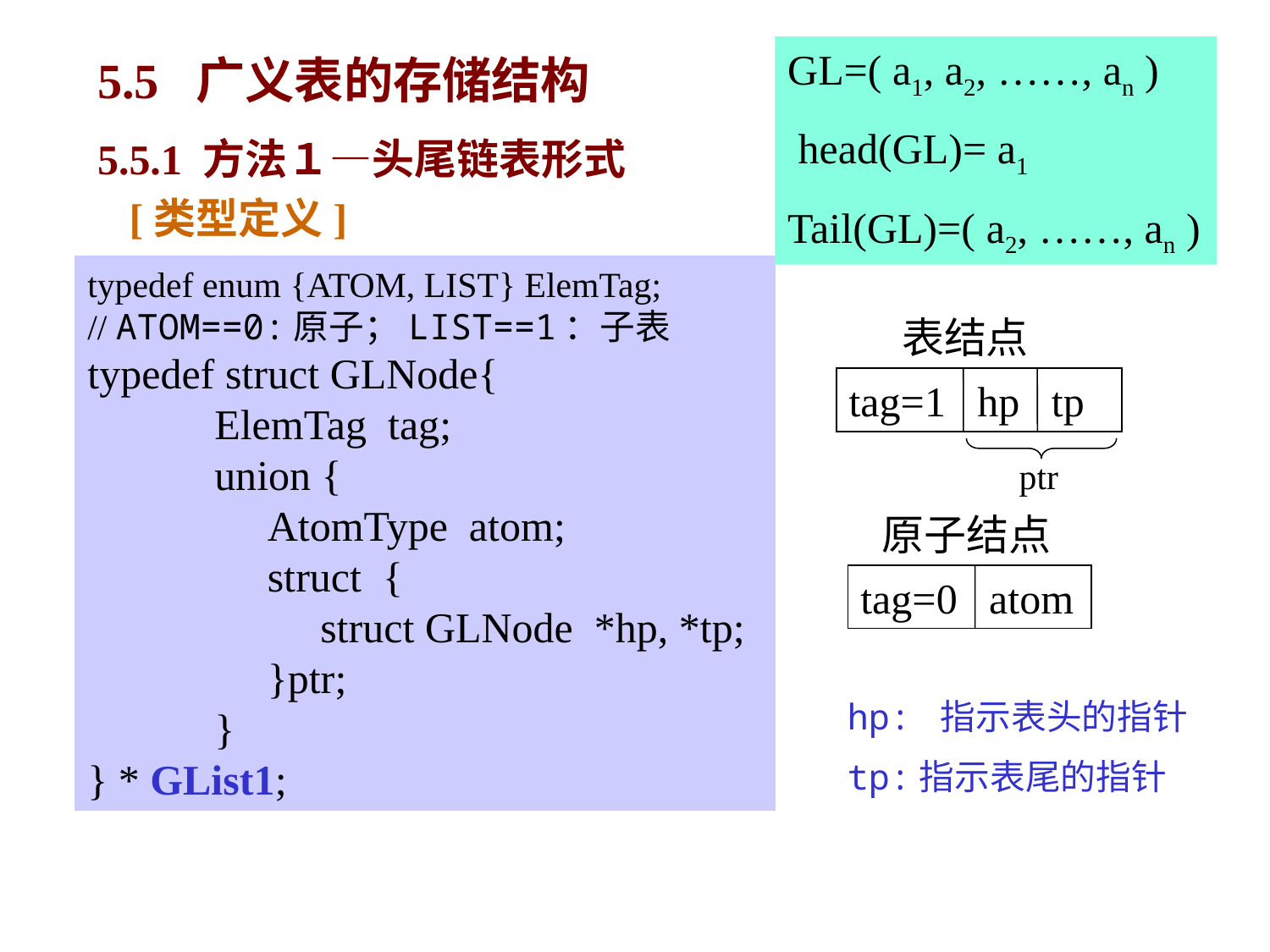

# 5.5  广义表的存储结构
GL=( a1, a2, ……, an )
 head(GL)= a1
Tail(GL)=( a2, ……, an )
5.5.1 方法１—头尾链表形式
   [类型定义]

typedef enum {ATOM, LIST} ElemTag;
// ATOM==0:原子；LIST==1：子表
typedef struct GLNode{
	ElemTag  tag;
	union {
	     AtomType  atom;
	     struct  {
	          struct GLNode  *hp, *tp;
	     }ptr;
	}
} * GList1;
表结点
tag=1   hp   tp

ptr
原子结点
tag=0   atom

hp: 指示表头的指针
tp:指示表尾的指针